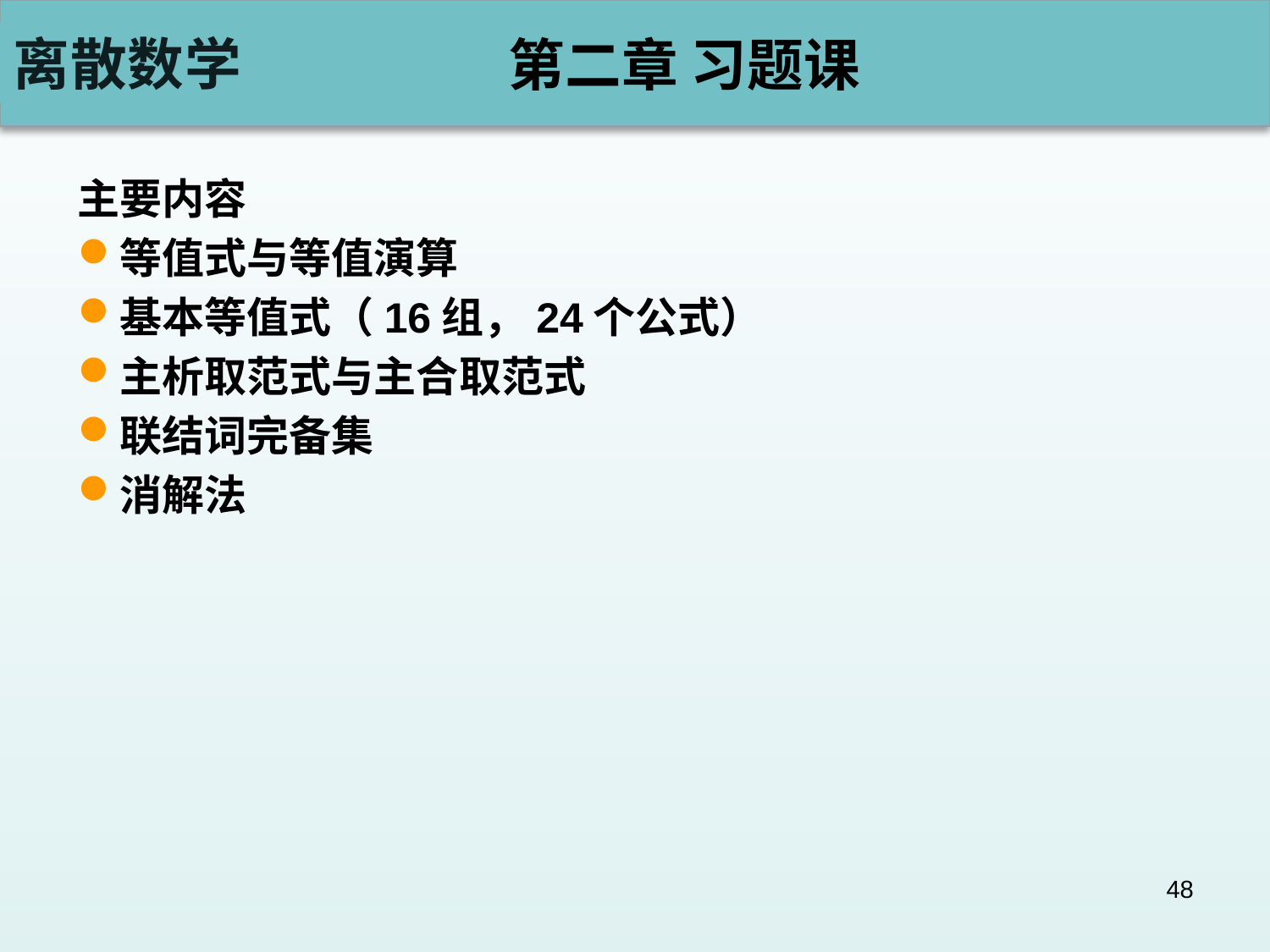

# 第二章 习题课
主要内容
等值式与等值演算
基本等值式（16组，24个公式）
主析取范式与主合取范式
联结词完备集
消解法
48